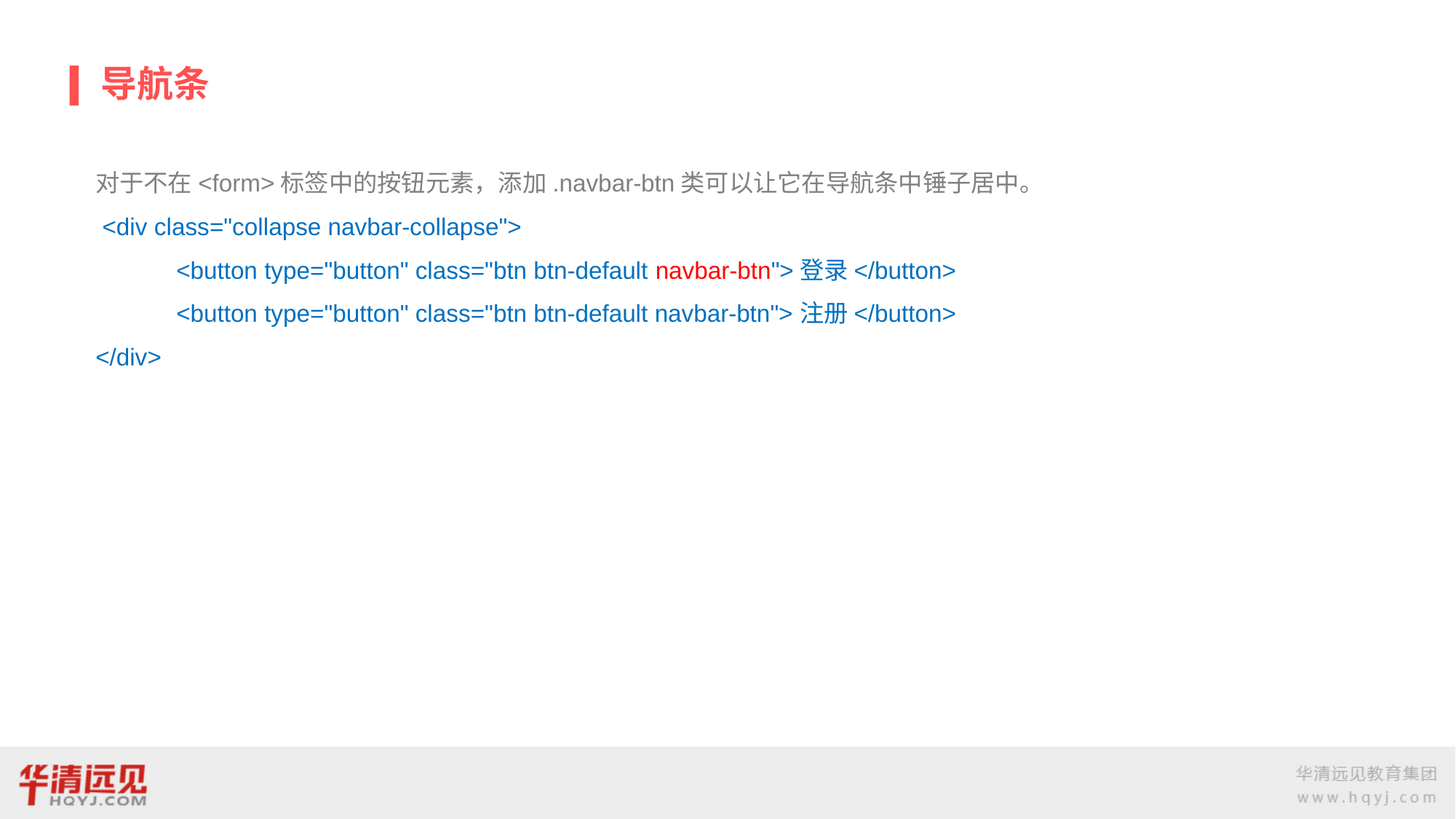

# 导航条
对于不在<form>标签中的按钮元素，添加.navbar-btn类可以让它在导航条中锤子居中。
 <div class="collapse navbar-collapse">
            <button type="button" class="btn btn-default navbar-btn">登录</button>
            <button type="button" class="btn btn-default navbar-btn">注册</button>
</div>